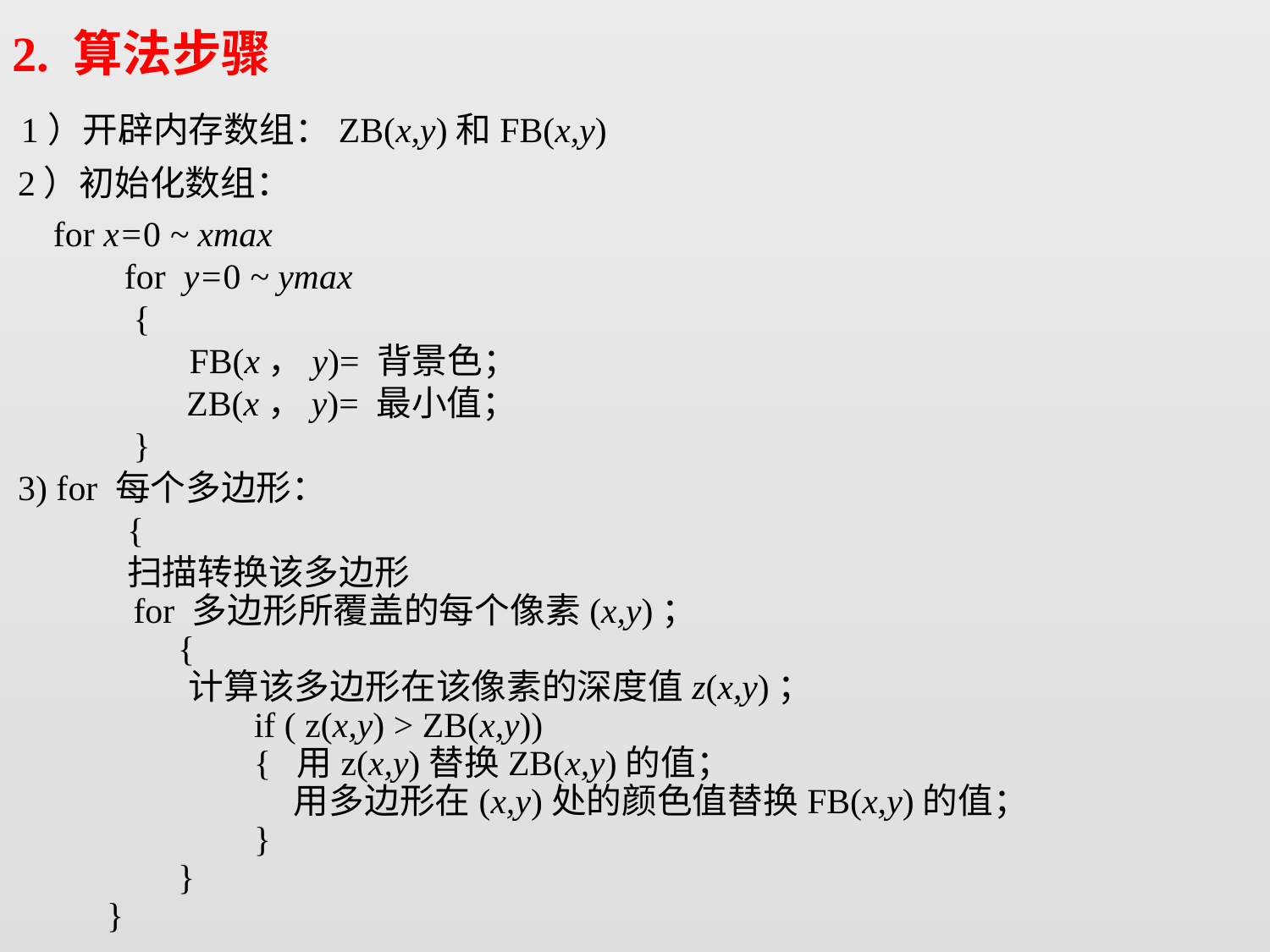

2. 算法步骤
  1）开辟内存数组：ZB(x,y)和FB(x,y)
  2）初始化数组：
      for x=0 ~ xmax
              for  y=0 ~ ymax
               {
     	       FB(x，y)= 背景色；
                     ZB(x，y)= 最小值；
               }
  3) for 每个多边形：
 	{
     	扫描转换该多边形
               for 多边形所覆盖的每个像素(x,y)；
                    {
                       计算该多边形在该像素的深度值z(x,y)；
		if ( z(x,y) > ZB(x,y))
		{  用z(x,y)替换ZB(x,y)的值；
  		    用多边形在(x,y)处的颜色值替换FB(x,y)的值；
		}
                    }
            }